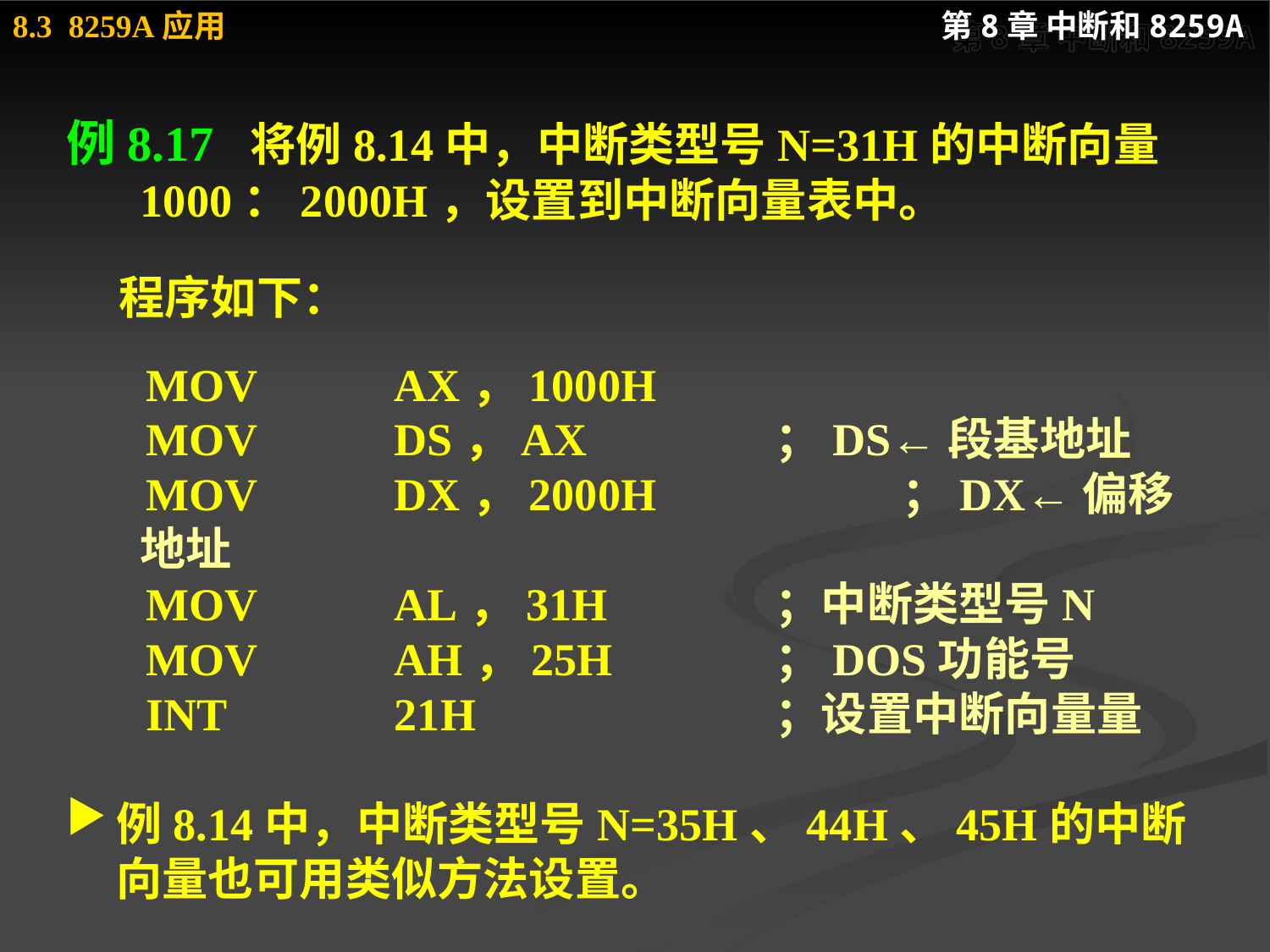

例8.17  将例8.14中，中断类型号N=31H的中断向量1000：2000H，设置到中断向量表中。
    程序如下：
       MOV   	AX，1000H
       MOV   	DS，AX             	；DS←段基地址
       MOV   	DX，2000H           	；DX←偏移地址
       MOV   	AL，31H             	；中断类型号N
       MOV   	AH，25H             	；DOS功能号
       INT    	21H                  	；设置中断向量量

例8.14中，中断类型号N=35H、44H、45H的中断向量也可用类似方法设置。